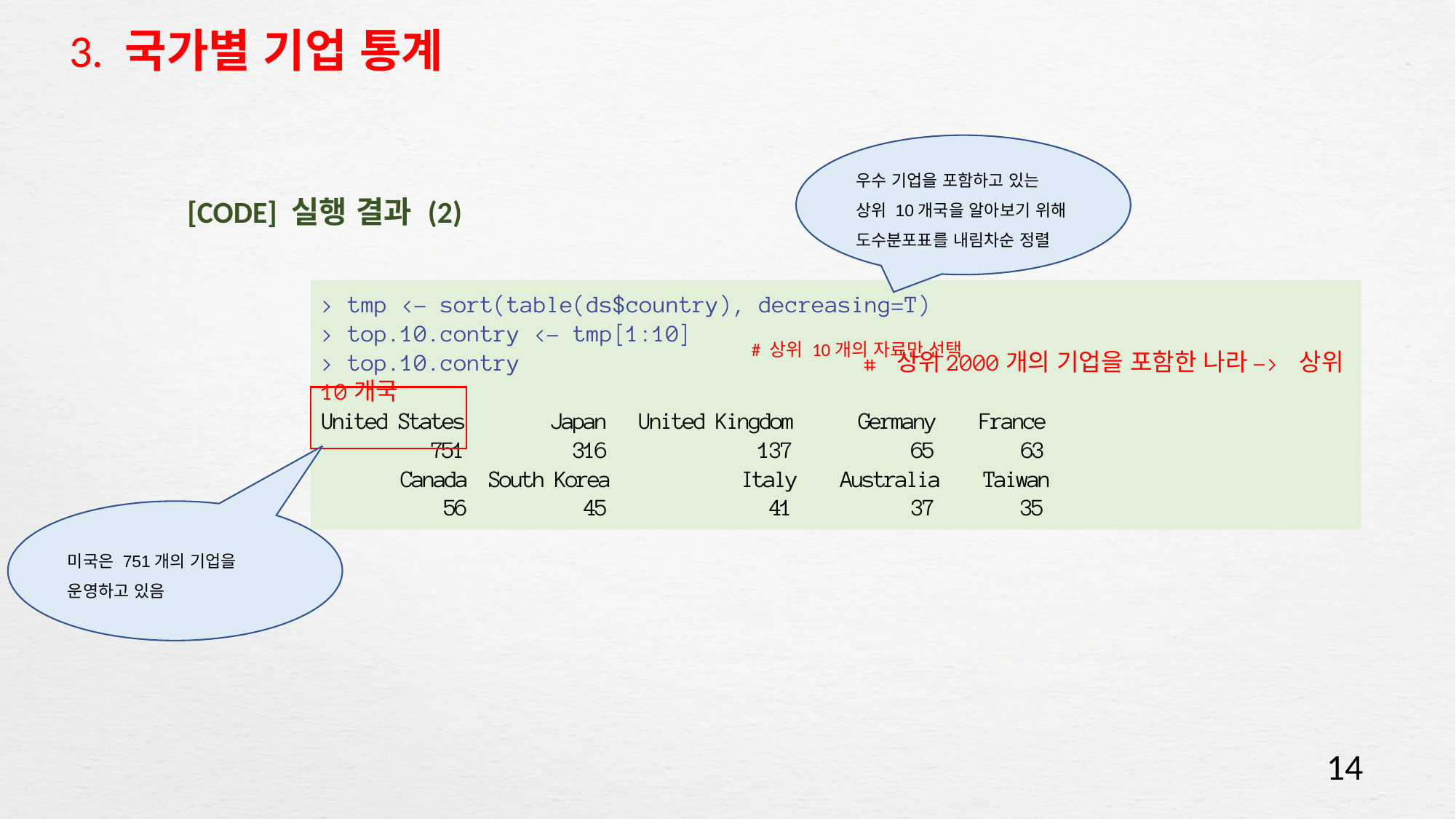

# 3. 국가별 기업 통계
우수 기업을 포함하고 있는 상위 10개국을 알아보기 위해 도수분포표를 내림차순 정렬
[CODE] 실행 결과 (2)

> tmp <- sort(table(ds$country), decreasing=T)
> top.10.contry <- tmp[1:10]
> top.10.contry 			        # 상위2000개의 기업을 포함한 나라-> 상위 10개국
United States   	 Japan   United Kingdom      Germany    France
	751 	   316      	137  	    65        63
       Canada  South Korea            Italy    Australia    Taiwan
     	 56 	    45 		 41 	    37 	    35
# 상위 10개의 자료만 선택

미국은 751개의 기업을 운영하고 있음
14
14